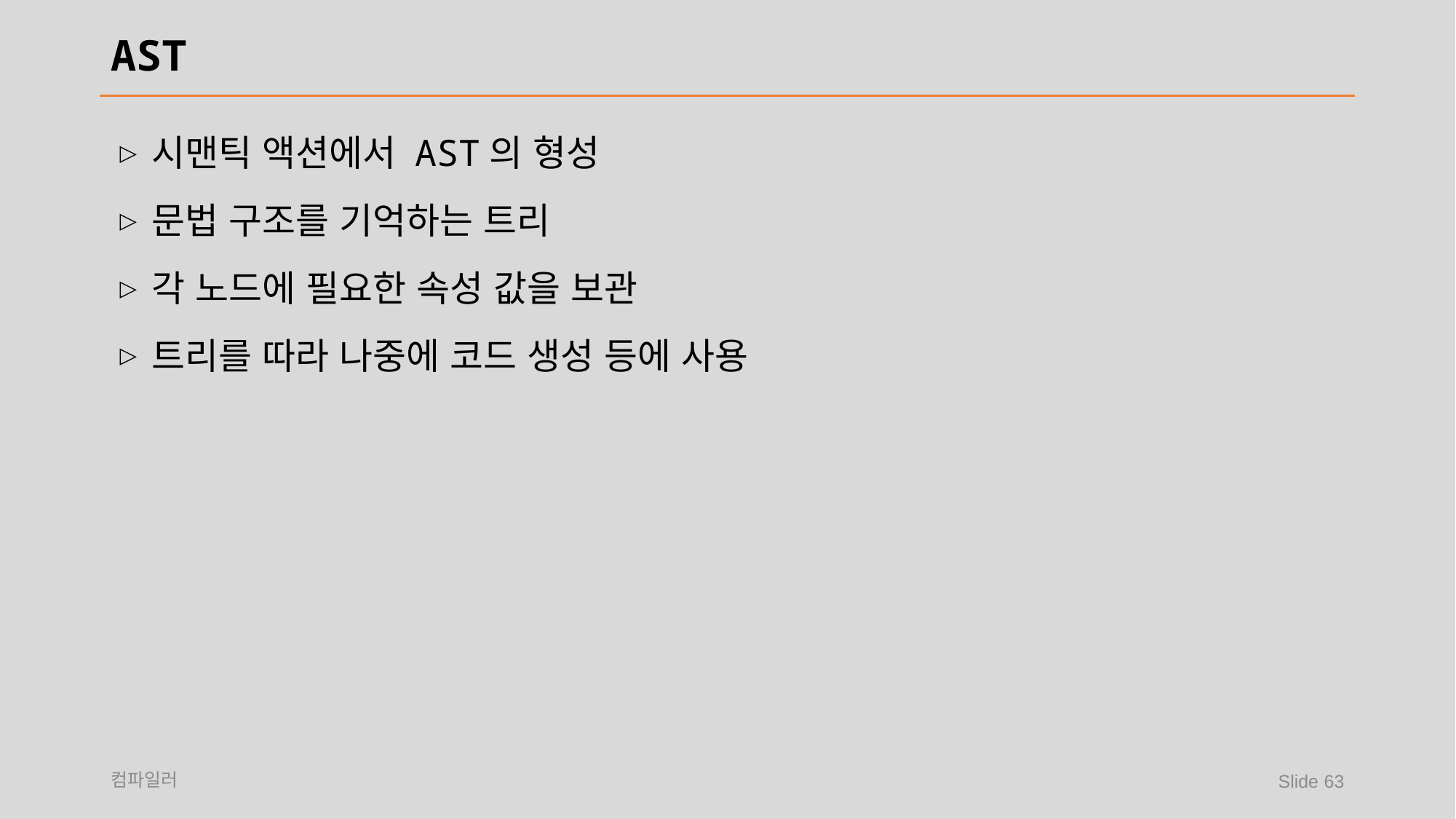

# AST
시맨틱 액션에서 AST의 형성
문법 구조를 기억하는 트리
각 노드에 필요한 속성 값을 보관
트리를 따라 나중에 코드 생성 등에 사용
컴파일러
Slide 63